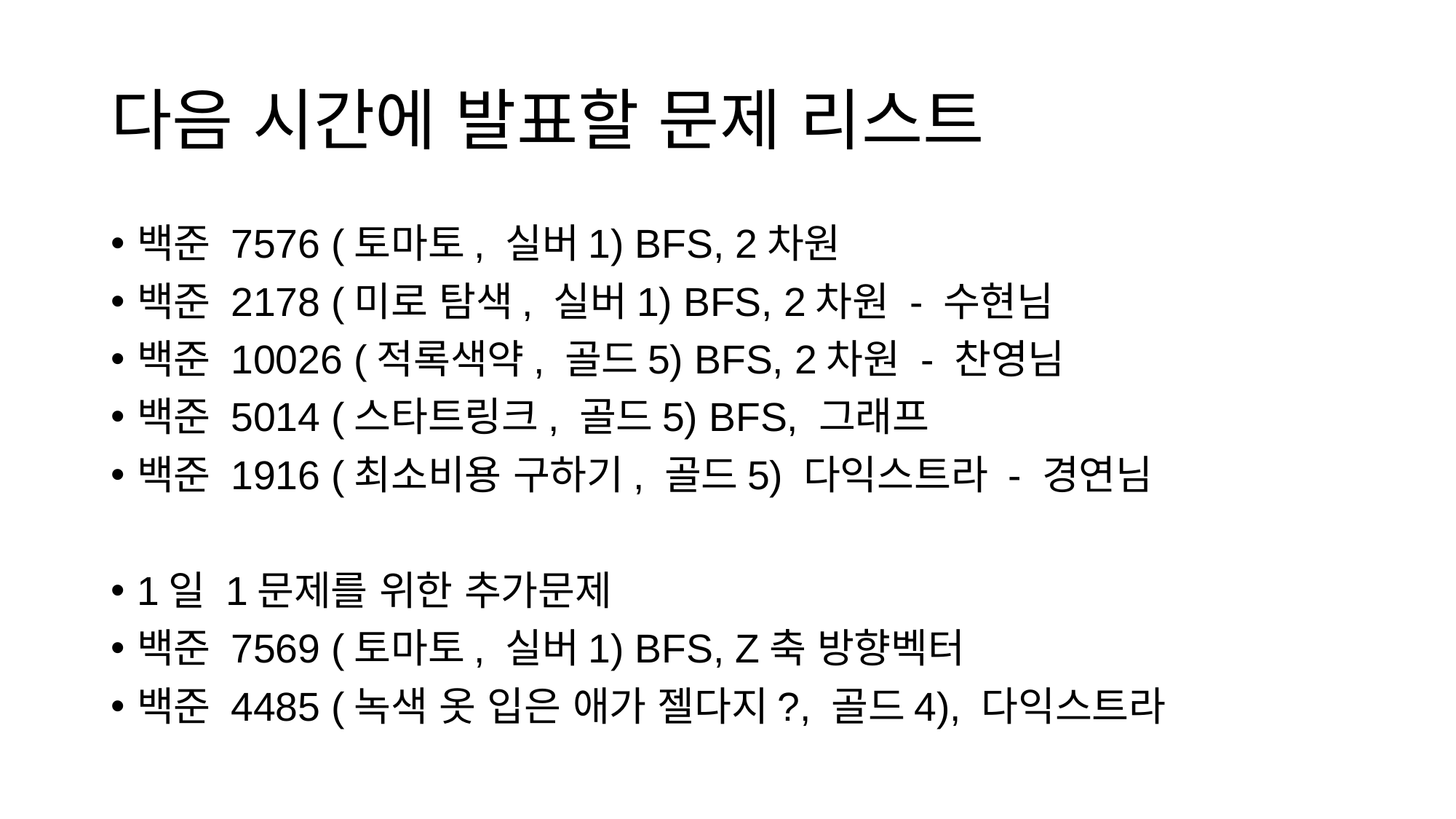

# 다음 시간에 발표할 문제 리스트
백준 7576 (토마토, 실버1) BFS, 2차원
백준 2178 (미로 탐색, 실버1) BFS, 2차원 - 수현님
백준 10026 (적록색약, 골드5) BFS, 2차원 - 찬영님
백준 5014 (스타트링크, 골드5) BFS, 그래프
백준 1916 (최소비용 구하기, 골드5) 다익스트라 - 경연님

1일 1문제를 위한 추가문제
백준 7569 (토마토, 실버1) BFS, Z축 방향벡터
백준 4485 (녹색 옷 입은 애가 젤다지?, 골드4), 다익스트라